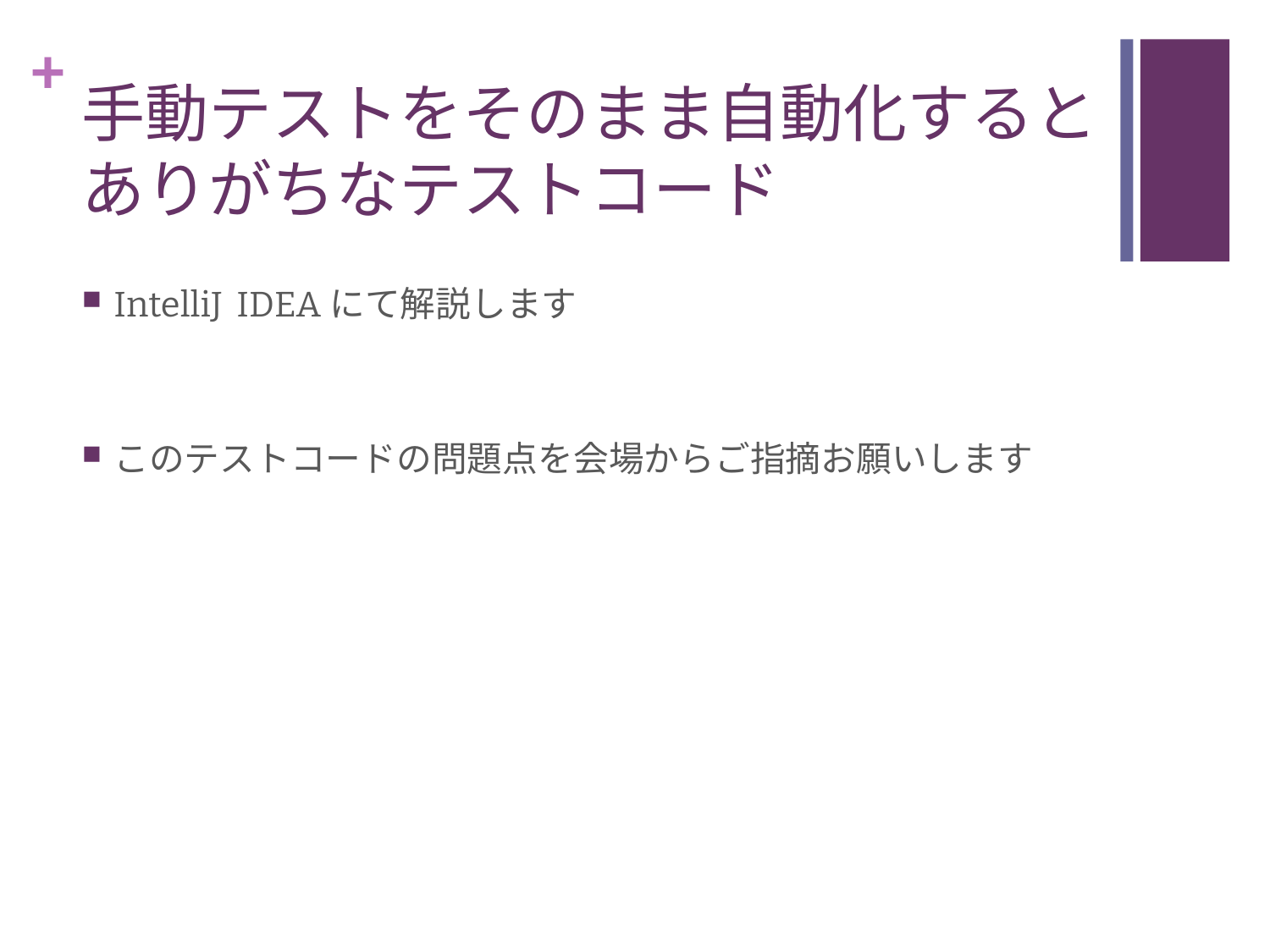

# 手動テストをそのまま自動化するとありがちなテストコード
IntelliJ  IDEAにて解説します

このテストコードの問題点を会場からご指摘お願いします